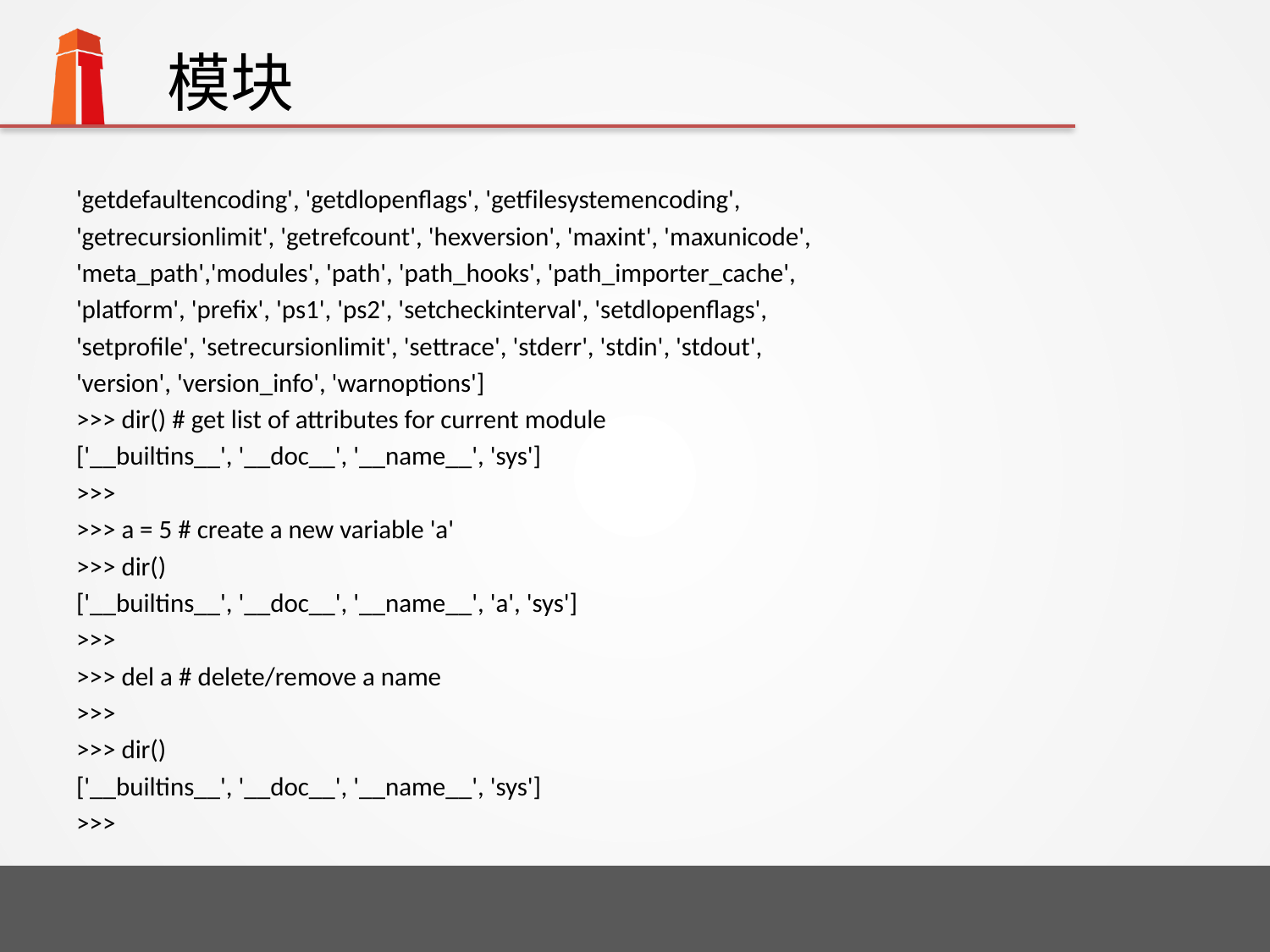

# 模块
'getdefaultencoding', 'getdlopenflags', 'getfilesystemencoding',
'getrecursionlimit', 'getrefcount', 'hexversion', 'maxint', 'maxunicode',
'meta_path','modules', 'path', 'path_hooks', 'path_importer_cache',
'platform', 'prefix', 'ps1', 'ps2', 'setcheckinterval', 'setdlopenflags',
'setprofile', 'setrecursionlimit', 'settrace', 'stderr', 'stdin', 'stdout',
'version', 'version_info', 'warnoptions']
>>> dir() # get list of attributes for current module
['__builtins__', '__doc__', '__name__', 'sys']
>>>
>>> a = 5 # create a new variable 'a'
>>> dir()
['__builtins__', '__doc__', '__name__', 'a', 'sys']
>>>
>>> del a # delete/remove a name
>>>
>>> dir()
['__builtins__', '__doc__', '__name__', 'sys']
>>>